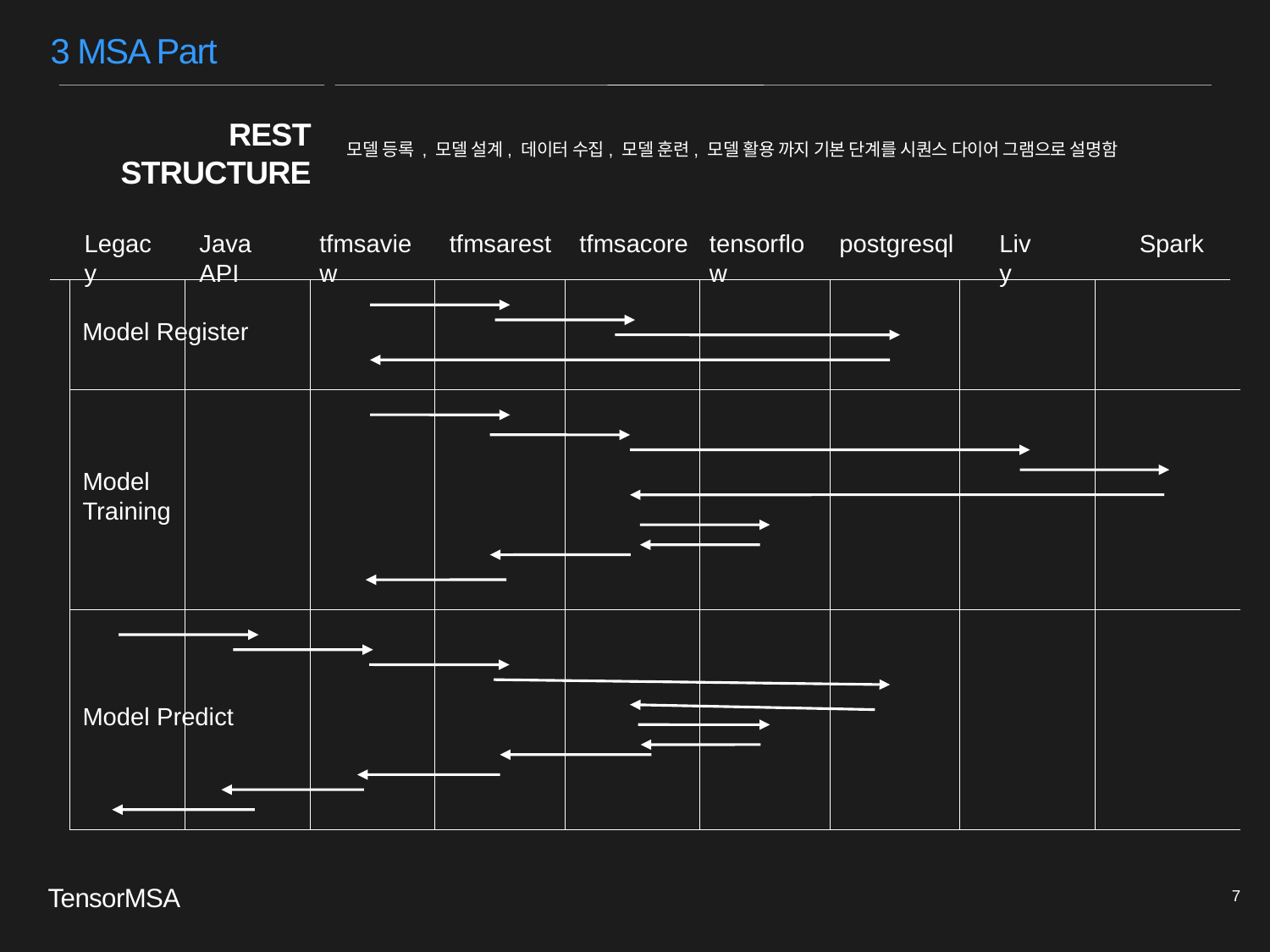

3 MSA Part

REST
STRUCTURE
모델 등록 , 모델 설계, 데이터 수집, 모델 훈련, 모델 활용 까지 기본 단계를 시퀀스 다이어 그램으로 설명함
Legacy
Java API
tfmsaview
tfmsarest
tfmsacore
tensorflow
postgresql
Livy
Spark

Model Register

Model Training

Model Predict

TensorMSA
7